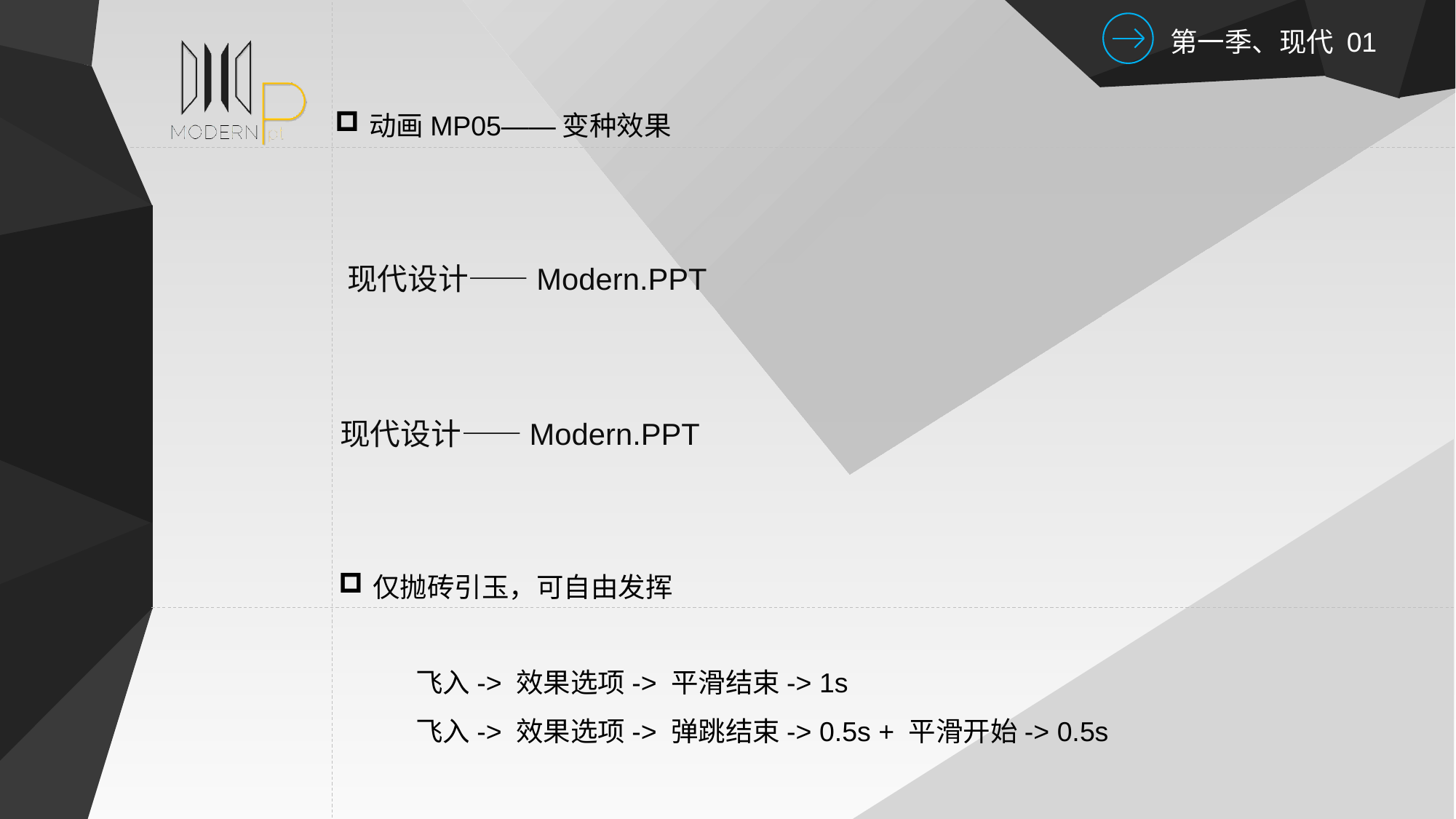

动画MP05——变种效果
现代设计——Modern.PPT
现代设计——Modern.PPT
仅抛砖引玉，可自由发挥
飞入-> 效果选项-> 平滑结束-> 1s
飞入-> 效果选项-> 弹跳结束-> 0.5s + 平滑开始-> 0.5s